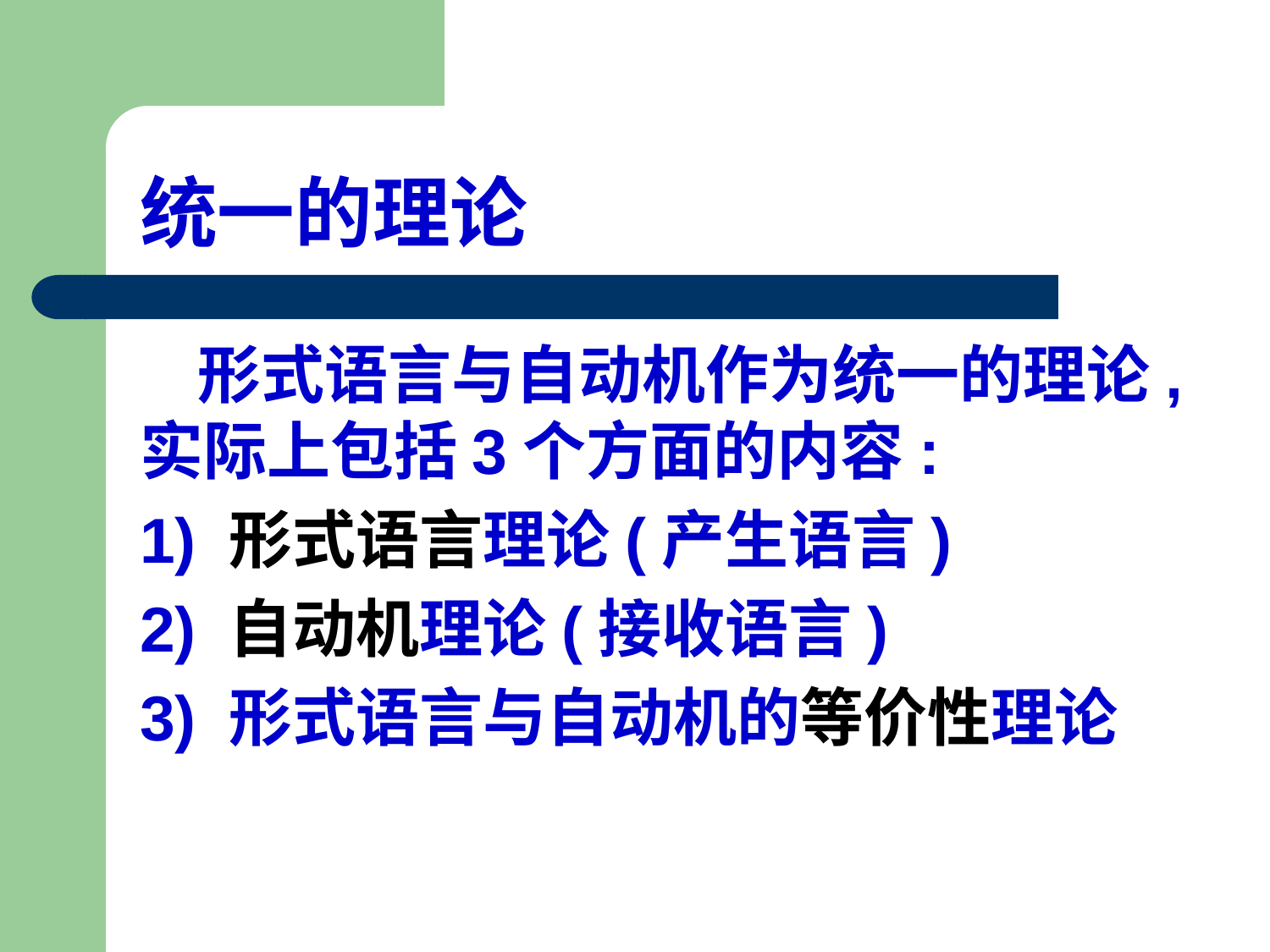

# 统一的理论
   形式语言与自动机作为统一的理论,实际上包括3个方面的内容:
1) 形式语言理论(产生语言)
2) 自动机理论(接收语言)
3) 形式语言与自动机的等价性理论